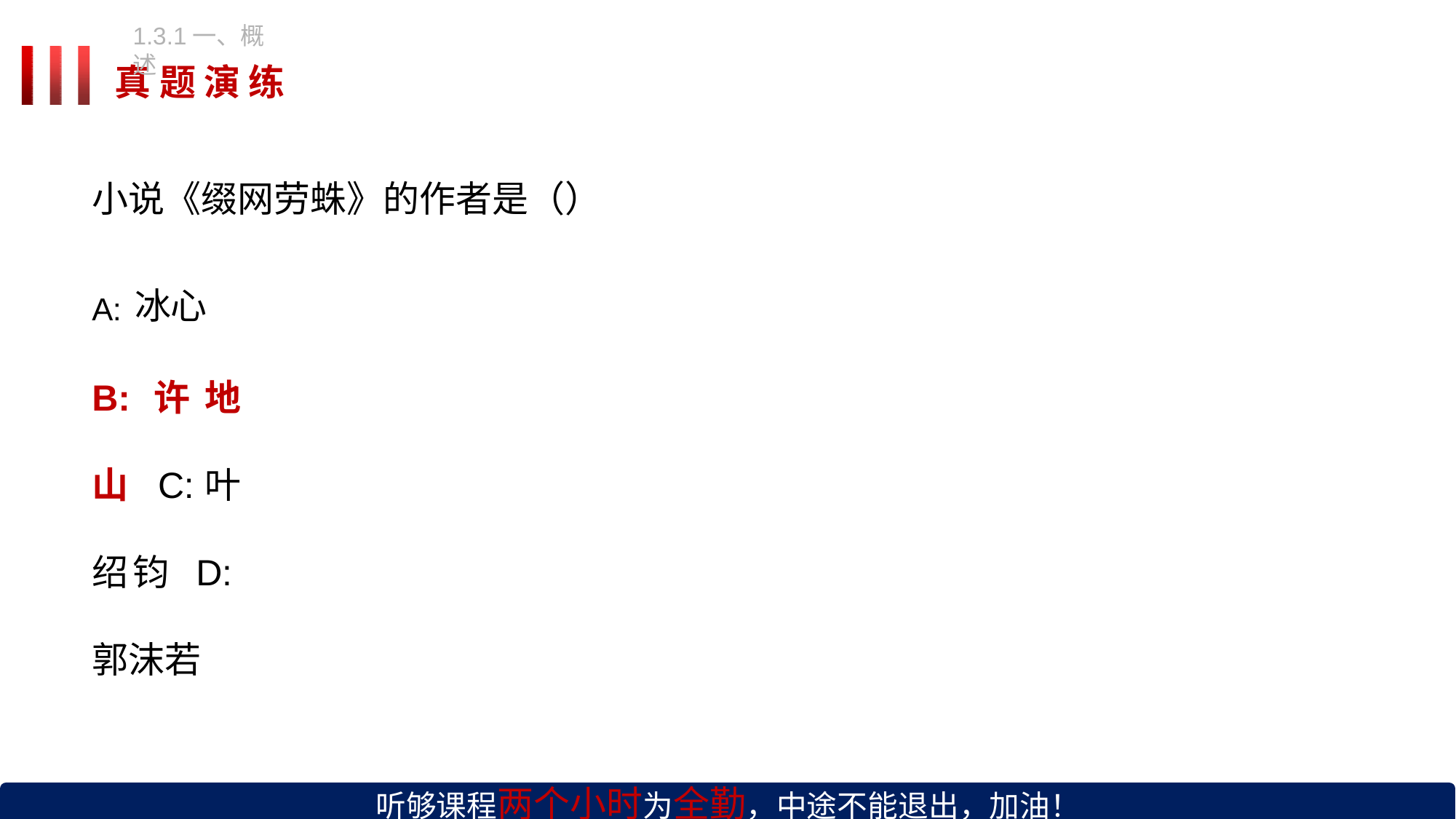

1.3.1一、概述

# 真 题 演 练
小说《缀网劳蛛》的作者是（）

A:冰心
B:许地山  C:叶绍钧 D:郭沫若

听够课程两个小时为全勤，中途不能退出，加油！